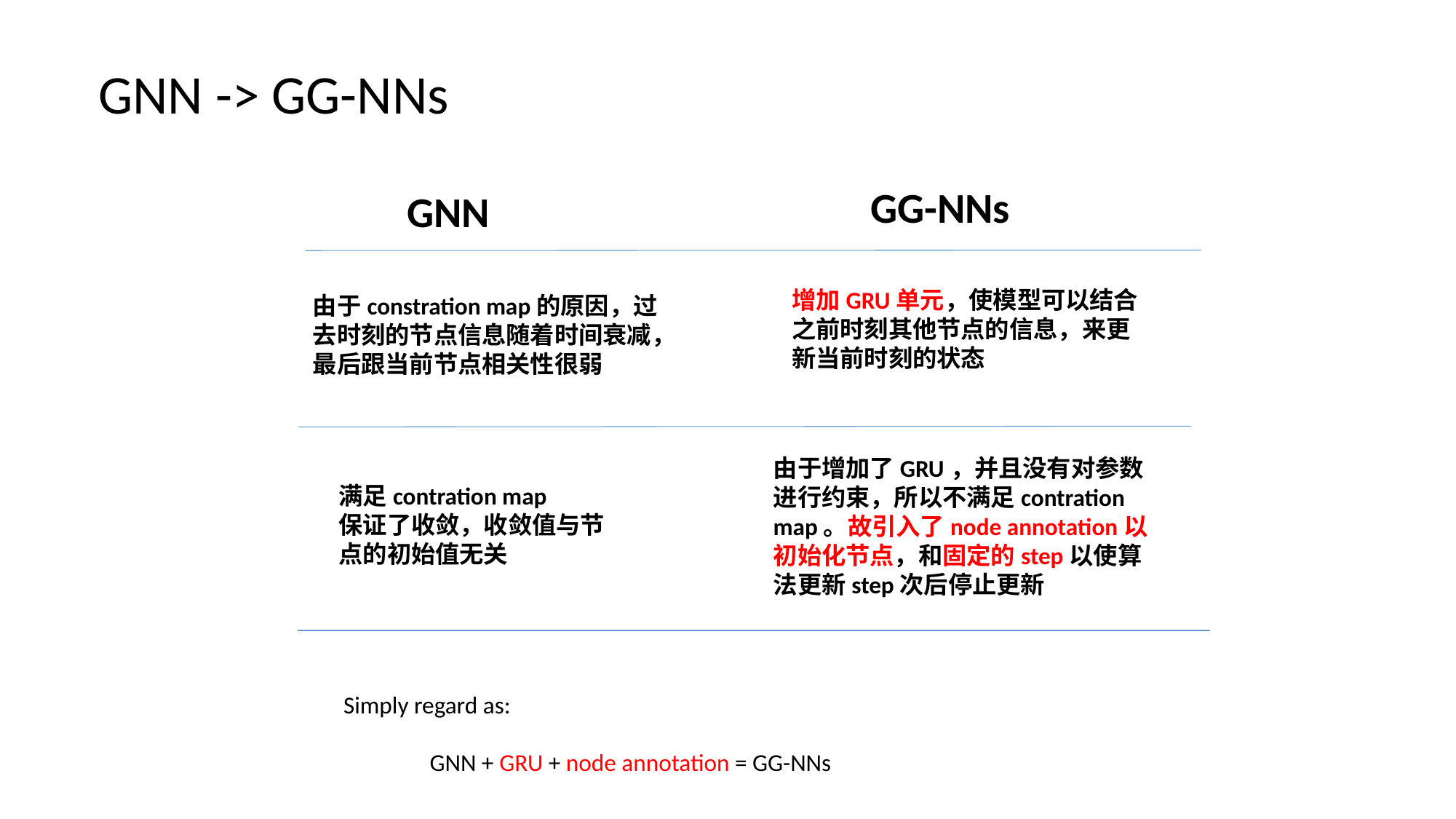

# GNN -> GG-NNs
GG-NNs
GNN
增加GRU单元，使模型可以结合之前时刻其他节点的信息，来更新当前时刻的状态
由于constration map的原因，过去时刻的节点信息随着时间衰减，最后跟当前节点相关性很弱
由于增加了GRU，并且没有对参数进行约束，所以不满足contration map。故引入了node annotation以初始化节点，和固定的step以使算法更新step次后停止更新
满足contration map
保证了收敛，收敛值与节点的初始值无关
Simply regard as:
GNN + GRU + node annotation = GG-NNs